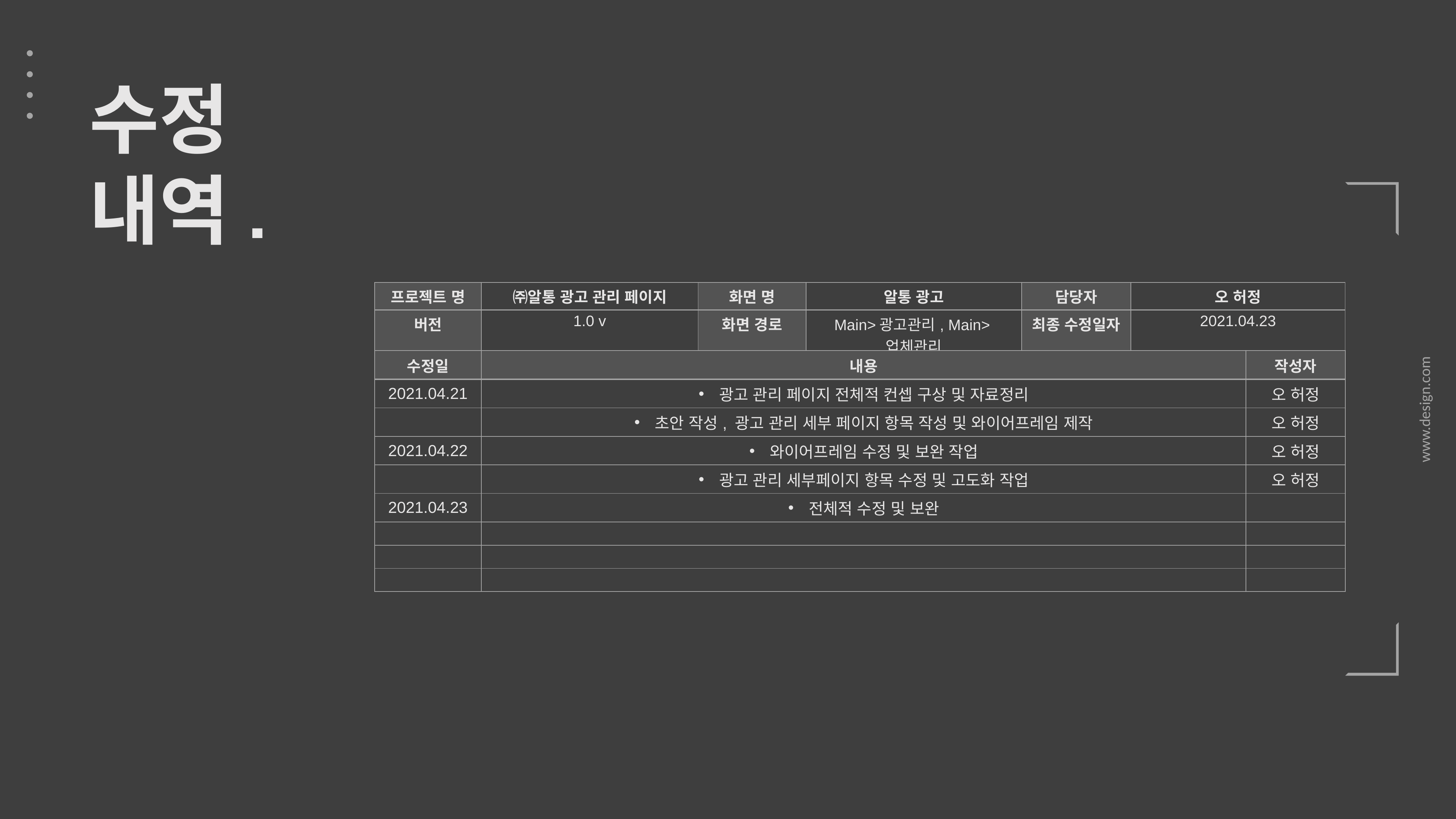

수정
내역.

| 프로젝트 명 | ㈜알통 광고 관리 페이지 | 화면 명 | 알통 광고 | 담당자 | 오 허정 |
| --- | --- | --- | --- | --- | --- |
| 버전 | 1.0 v | 화면 경로 | Main>광고관리, Main>업체관리 | 최종 수정일자 | 2021.04.23 |

| 수정일 | 내용 | 작성자 |
| --- | --- | --- |
| 2021.04.21 | 광고 관리 페이지 전체적 컨셉 구상 및 자료정리 | 오 허정 |
|  | 초안 작성, 광고 관리 세부 페이지 항목 작성 및 와이어프레임 제작 | 오 허정 |
| 2021.04.22 | 와이어프레임 수정 및 보완 작업 | 오 허정 |
|  | 광고 관리 세부페이지 항목 수정 및 고도화 작업 | 오 허정 |
| 2021.04.23 | 전체적 수정 및 보완 |  |
|  |  |  |
|  |  |  |
|  |  |  |